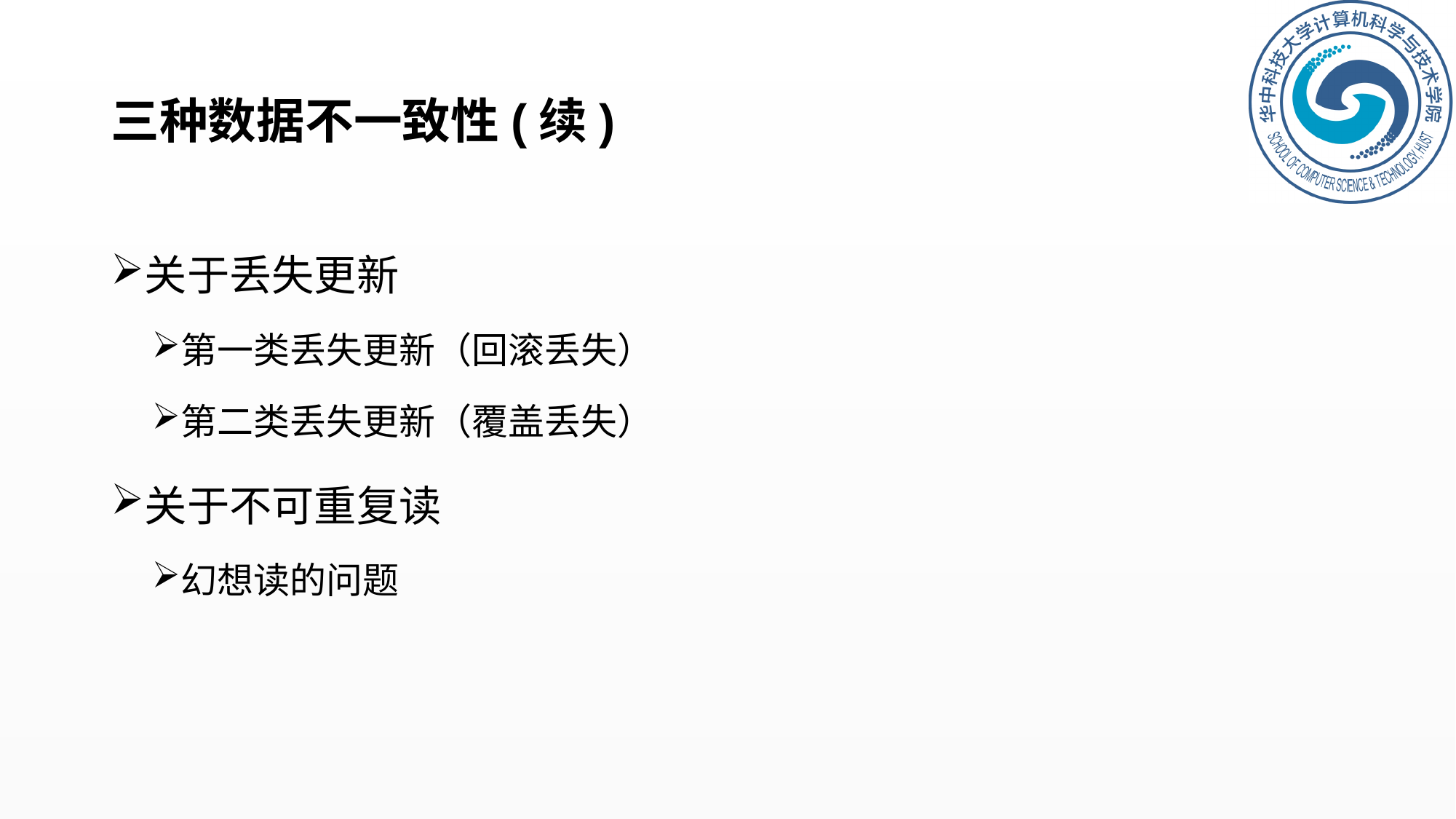

# 三种数据不一致性(续)
关于丢失更新
第一类丢失更新（回滚丢失）
第二类丢失更新（覆盖丢失）
关于不可重复读
幻想读的问题